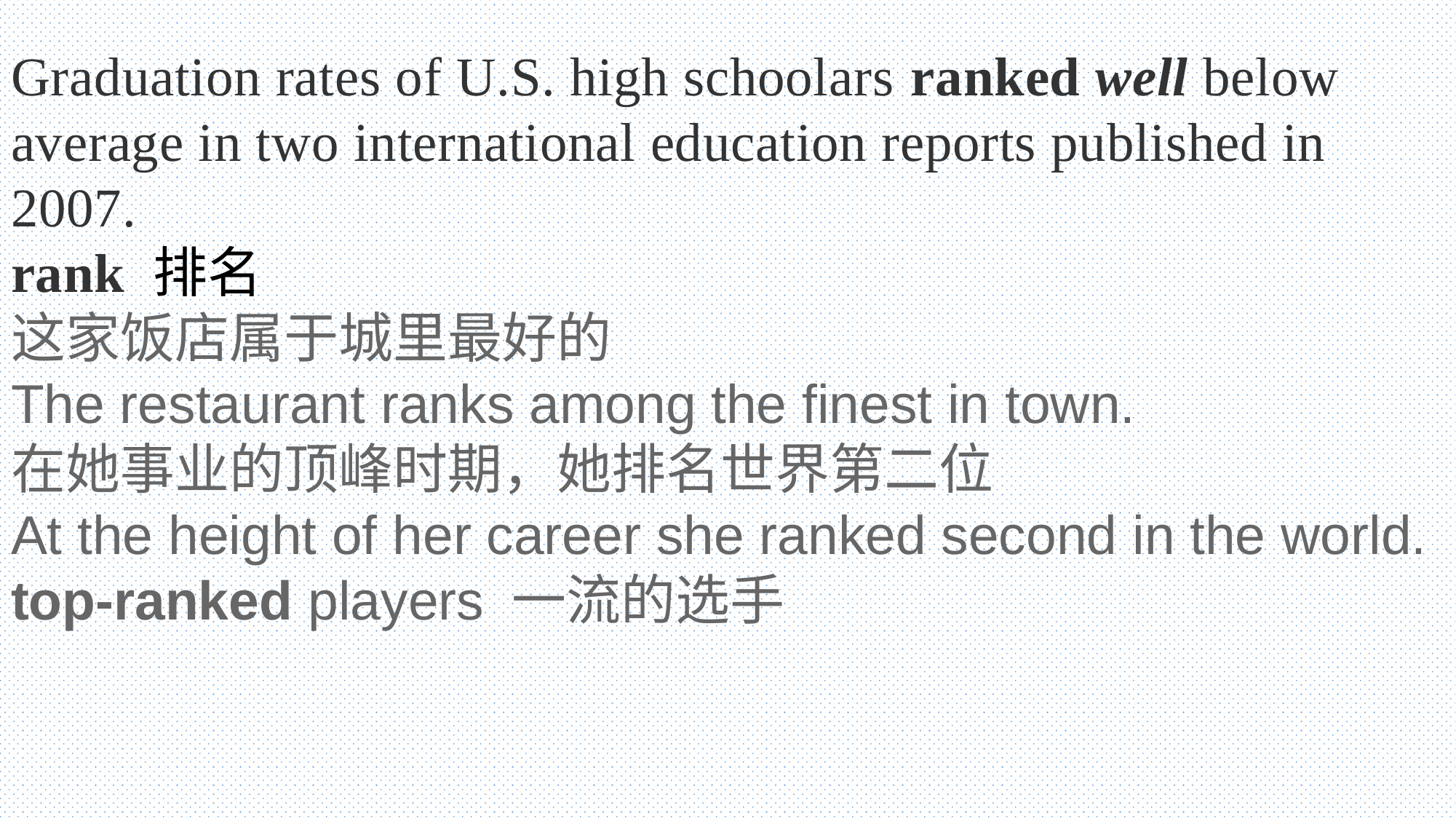

Graduation rates of U.S. high schoolars ranked well below average in two international education reports published in 2007.
rank 排名
这家饭店属于城里最好的
The restaurant ranks among the finest in town.
在她事业的顶峰时期，她排名世界第二位
At the height of her career she ranked second in the world.
top-ranked players 一流的选手